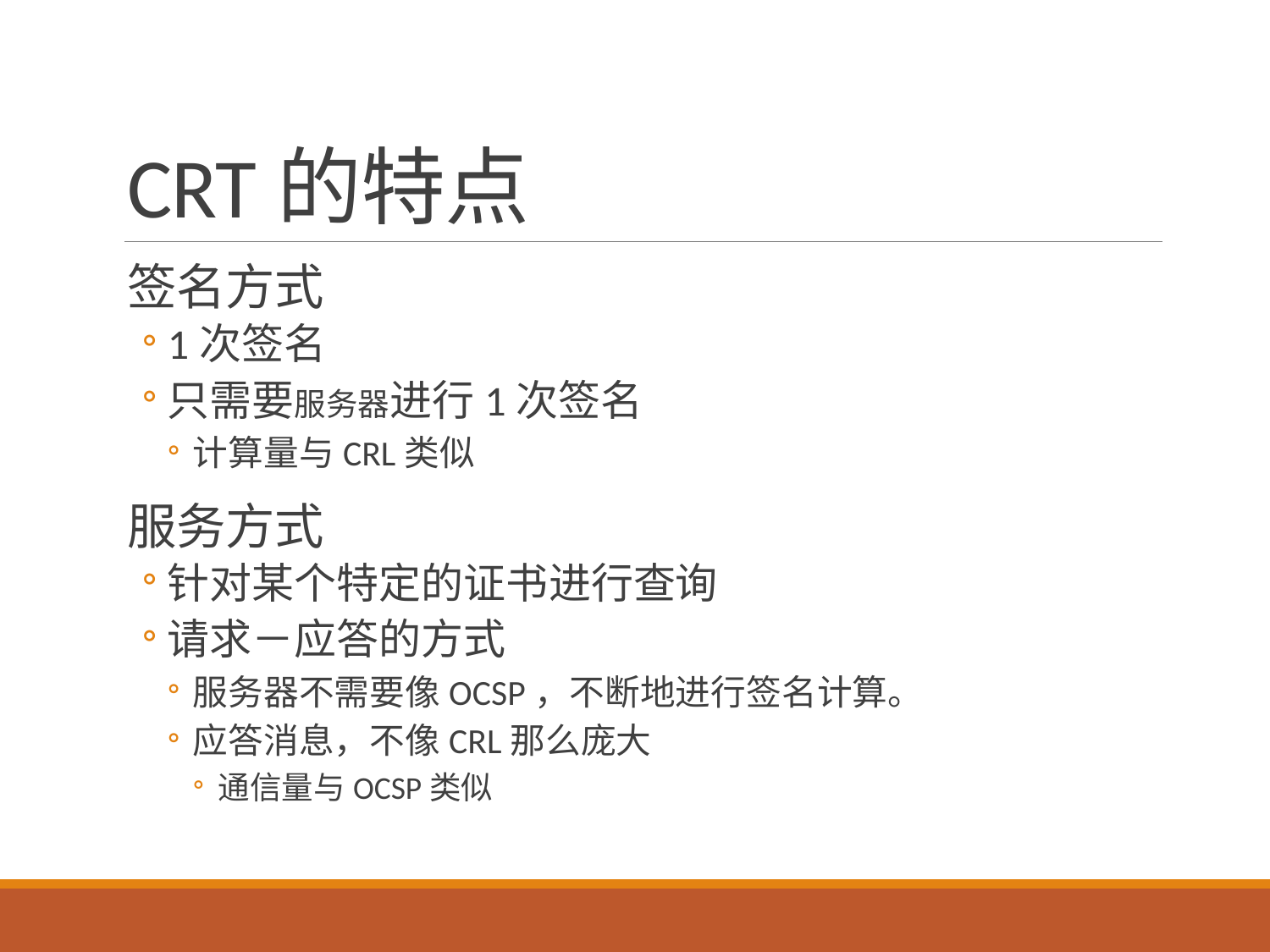

# CRT的特点
签名方式
1次签名
只需要服务器进行1次签名
计算量与CRL类似
服务方式
针对某个特定的证书进行查询
请求－应答的方式
服务器不需要像OCSP，不断地进行签名计算。
应答消息，不像CRL那么庞大
通信量与OCSP类似
109